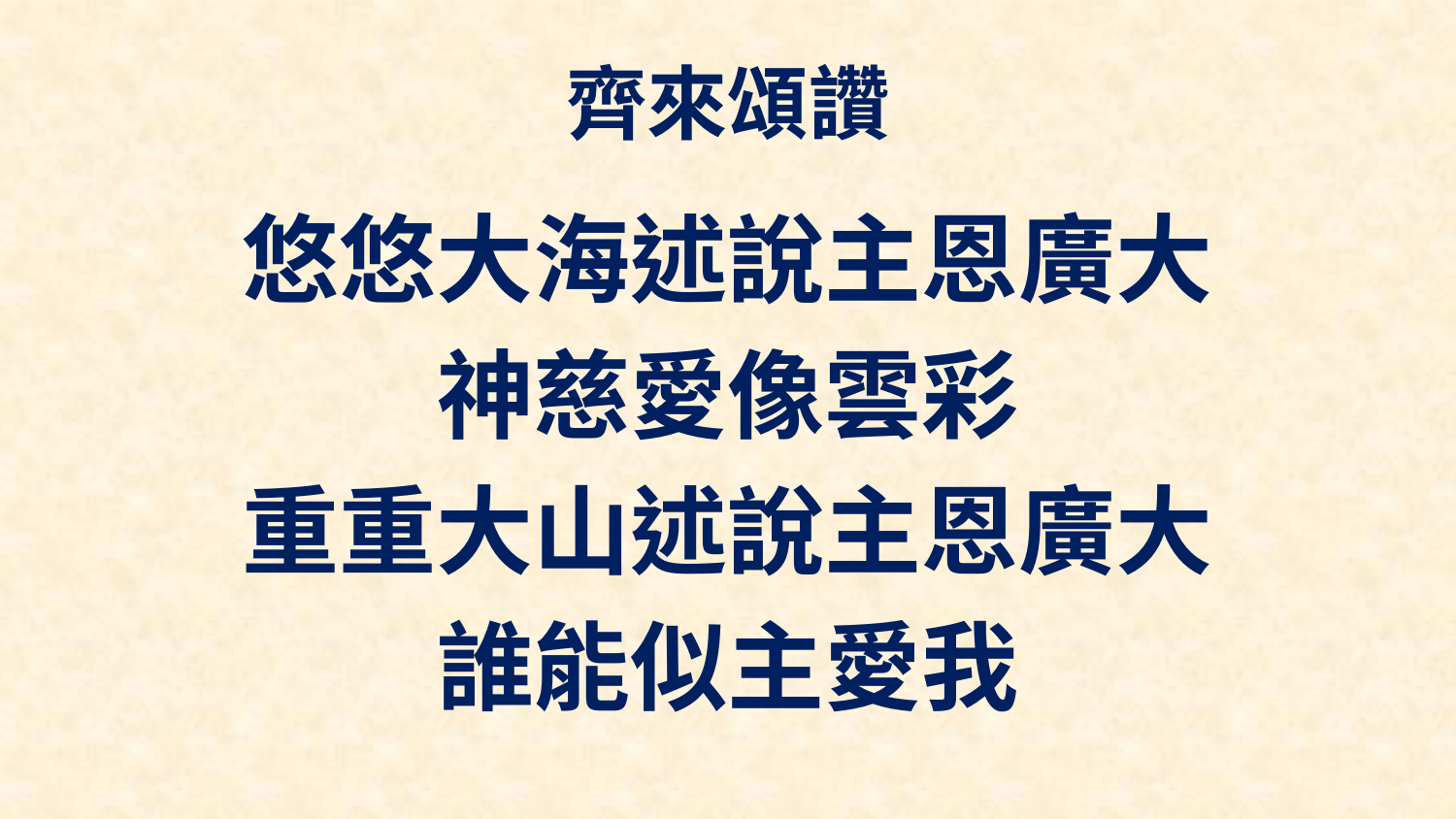

# 齊來頌讚
悠悠大海述說主恩廣大
神慈愛像雲彩
重重大山述說主恩廣大
誰能似主愛我